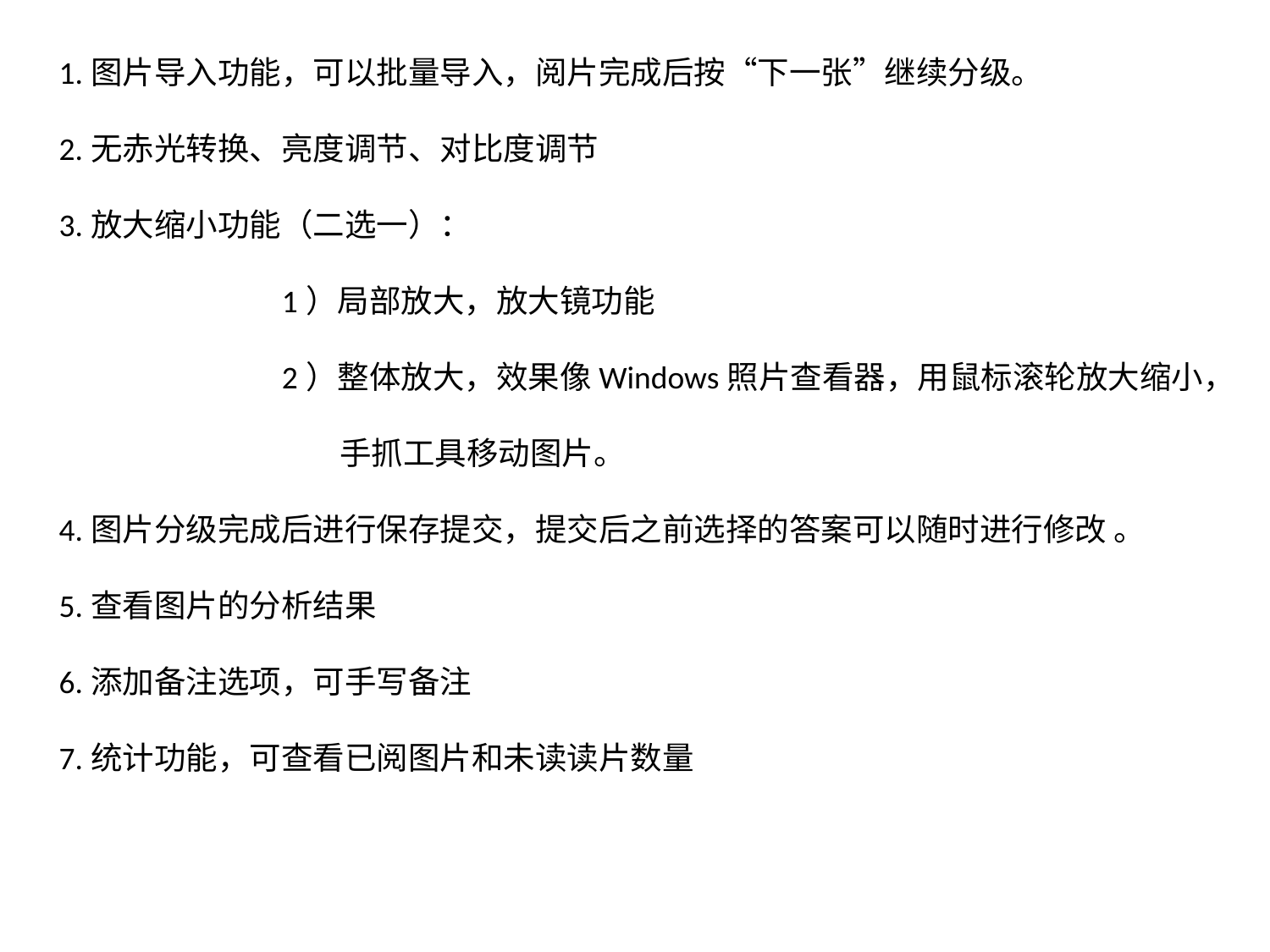

1.图片导入功能，可以批量导入，阅片完成后按“下一张”继续分级。

2.无赤光转换、亮度调节、对比度调节

3.放大缩小功能（二选一）：

                               1）局部放大，放大镜功能

                               2）整体放大，效果像Windows照片查看器，用鼠标滚轮放大缩小，

                                      手抓工具移动图片。

4.图片分级完成后进行保存提交，提交后之前选择的答案可以随时进行修改 。

5.查看图片的分析结果

6.添加备注选项，可手写备注

7.统计功能，可查看已阅图片和未读读片数量